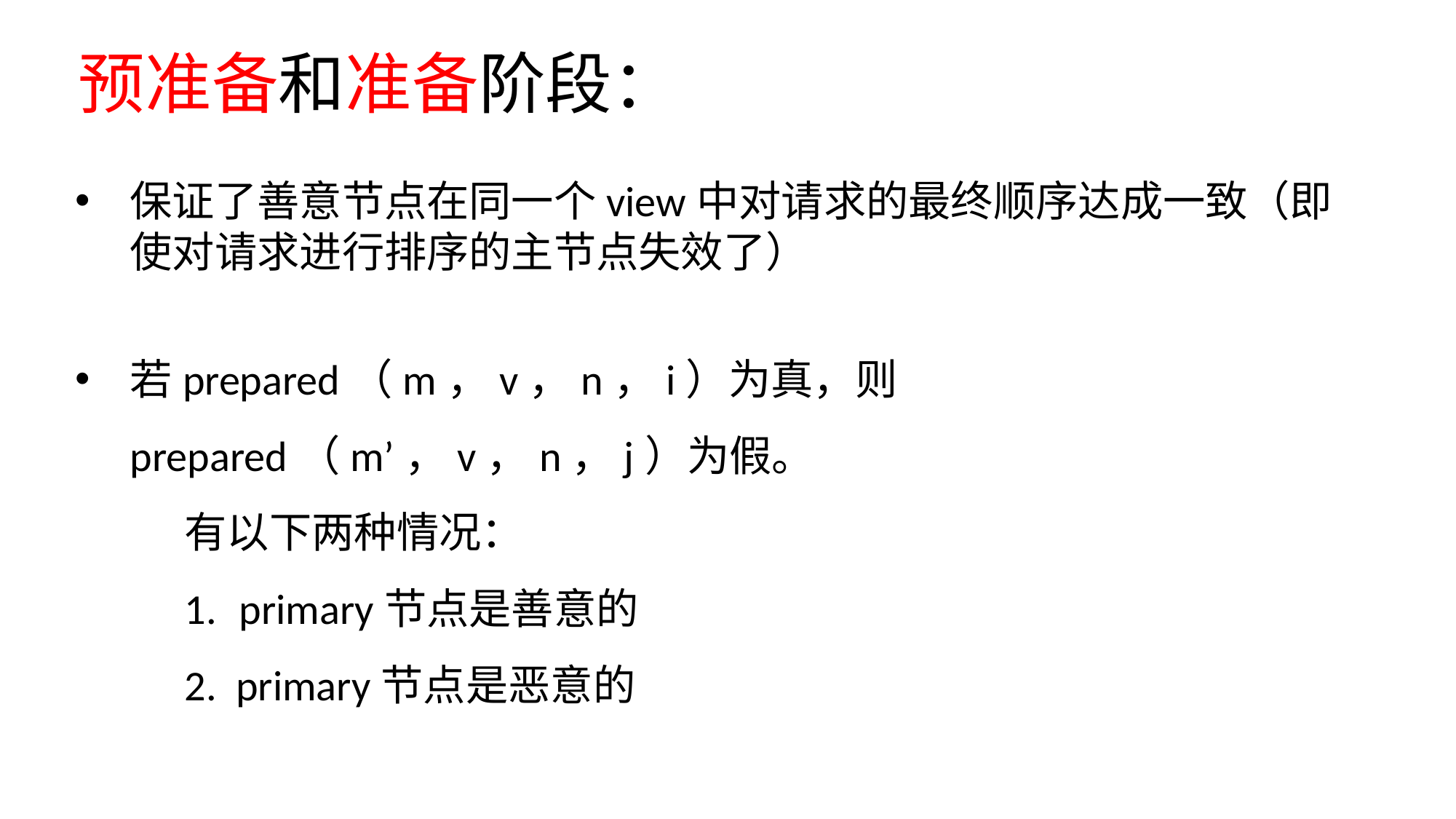

预准备和准备阶段：
保证了善意节点在同一个view中对请求的最终顺序达成一致（即使对请求进行排序的主节点失效了）

若prepared（m，v，n，i）为真，则prepared（m’，v，n，j）为假。
	有以下两种情况：
primary节点是善意的
	2.  primary节点是恶意的